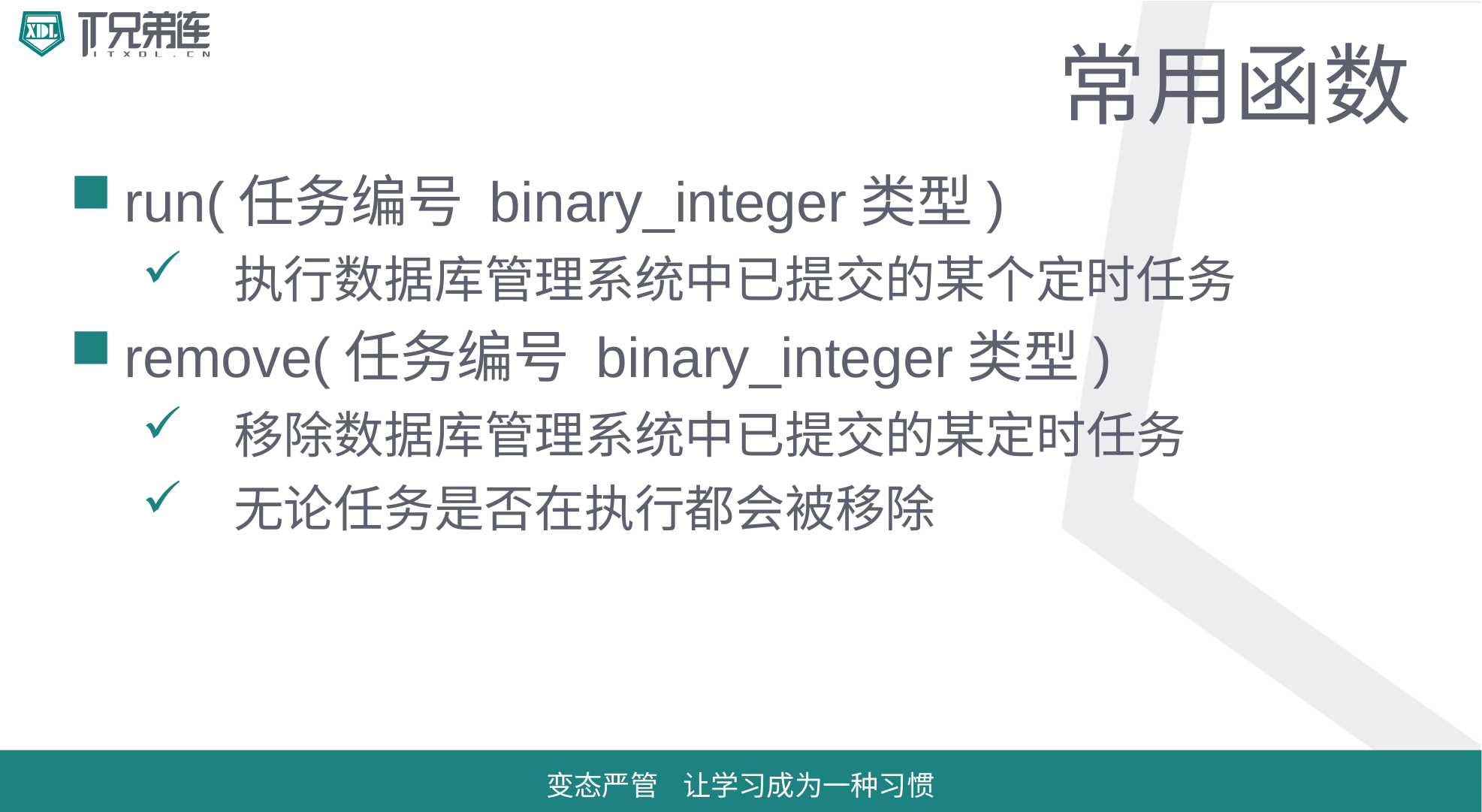

# 常用函数
run(任务编号 binary_integer类型)
执行数据库管理系统中已提交的某个定时任务
remove(任务编号 binary_integer类型)
移除数据库管理系统中已提交的某定时任务
无论任务是否在执行都会被移除